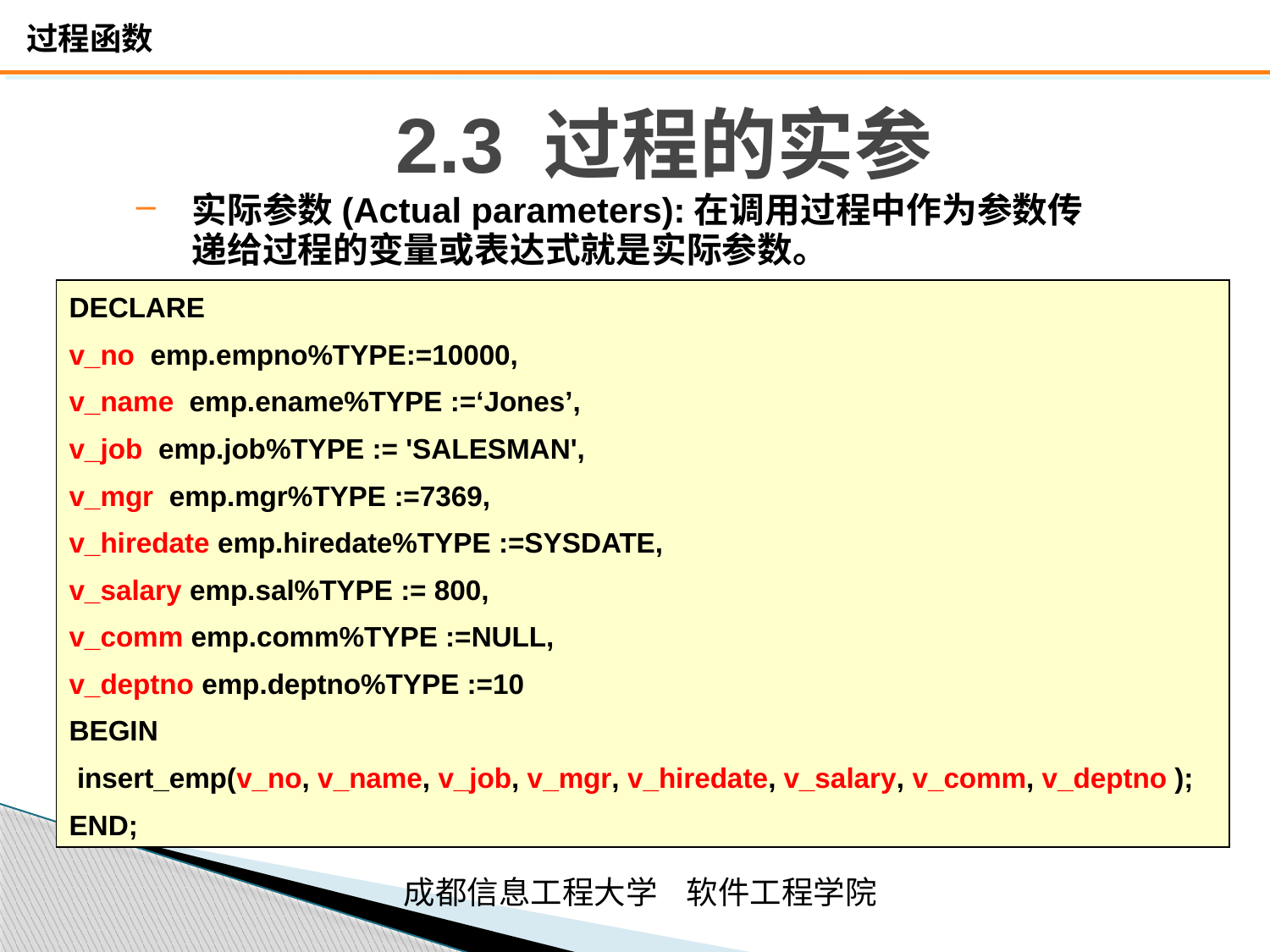

# 2.3 过程的实参
实际参数(Actual parameters):在调用过程中作为参数传递给过程的变量或表达式就是实际参数。
DECLARE
v_no  emp.empno%TYPE:=10000,
v_name  emp.ename%TYPE :=‘Jones’,
v_job  emp.job%TYPE := 'SALESMAN',
v_mgr  emp.mgr%TYPE :=7369,
v_hiredate emp.hiredate%TYPE :=SYSDATE,
v_salary emp.sal%TYPE := 800,
v_comm emp.comm%TYPE :=NULL,
v_deptno emp.deptno%TYPE :=10
BEGIN
 insert_emp(v_no, v_name, v_job, v_mgr, v_hiredate, v_salary, v_comm, v_deptno );
END;